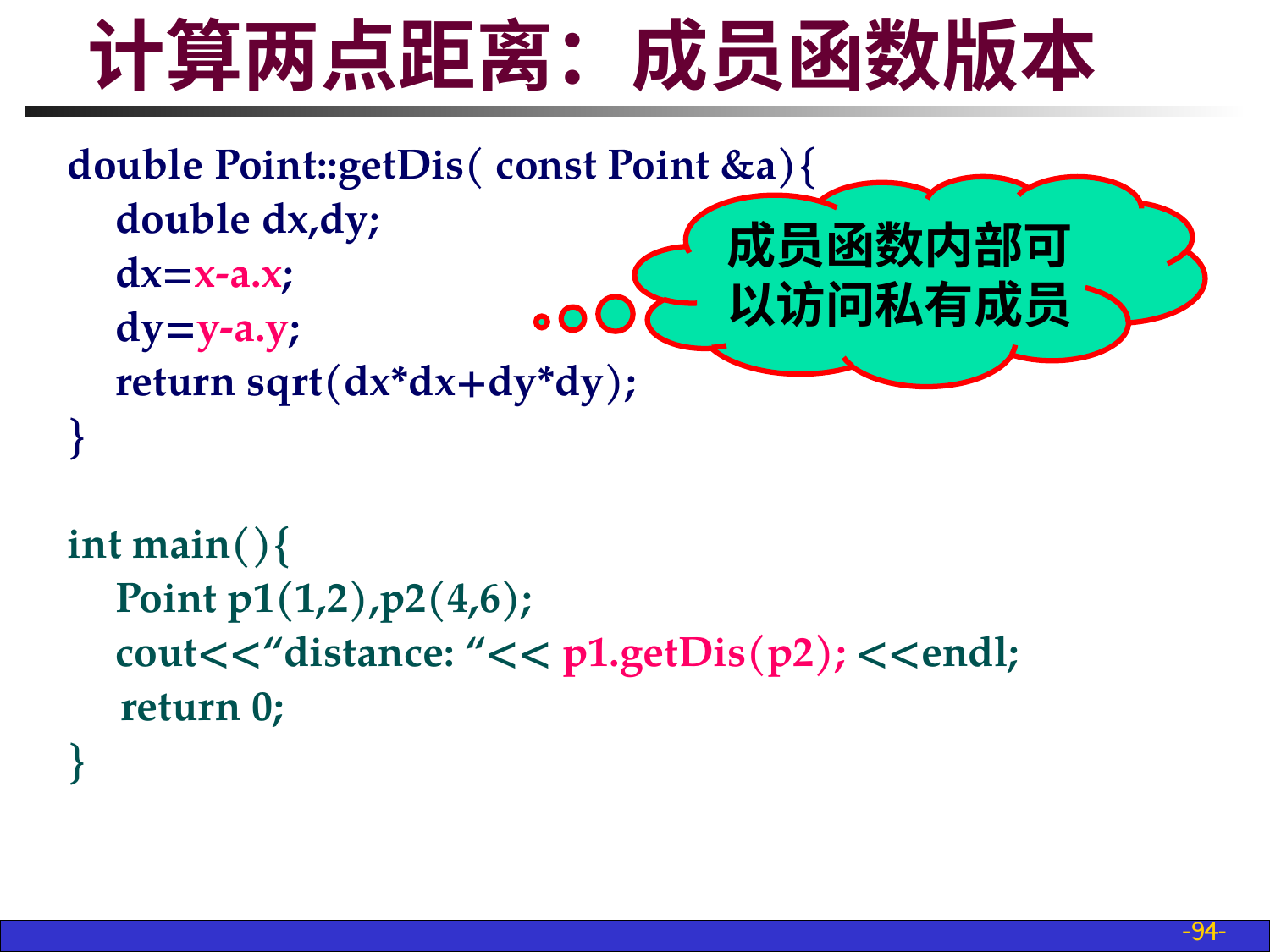

# 计算两点距离：成员函数版本
double Point::getDis( const Point &a){
	double dx,dy;
	dx=x-a.x;
	dy=y-a.y;
	return sqrt(dx*dx+dy*dy);
}

int main(){
	Point p1(1,2),p2(4,6);
	cout<<“distance: “<< p1.getDis(p2); <<endl;
     return 0;
}
成员函数内部可以访问私有成员
-94-